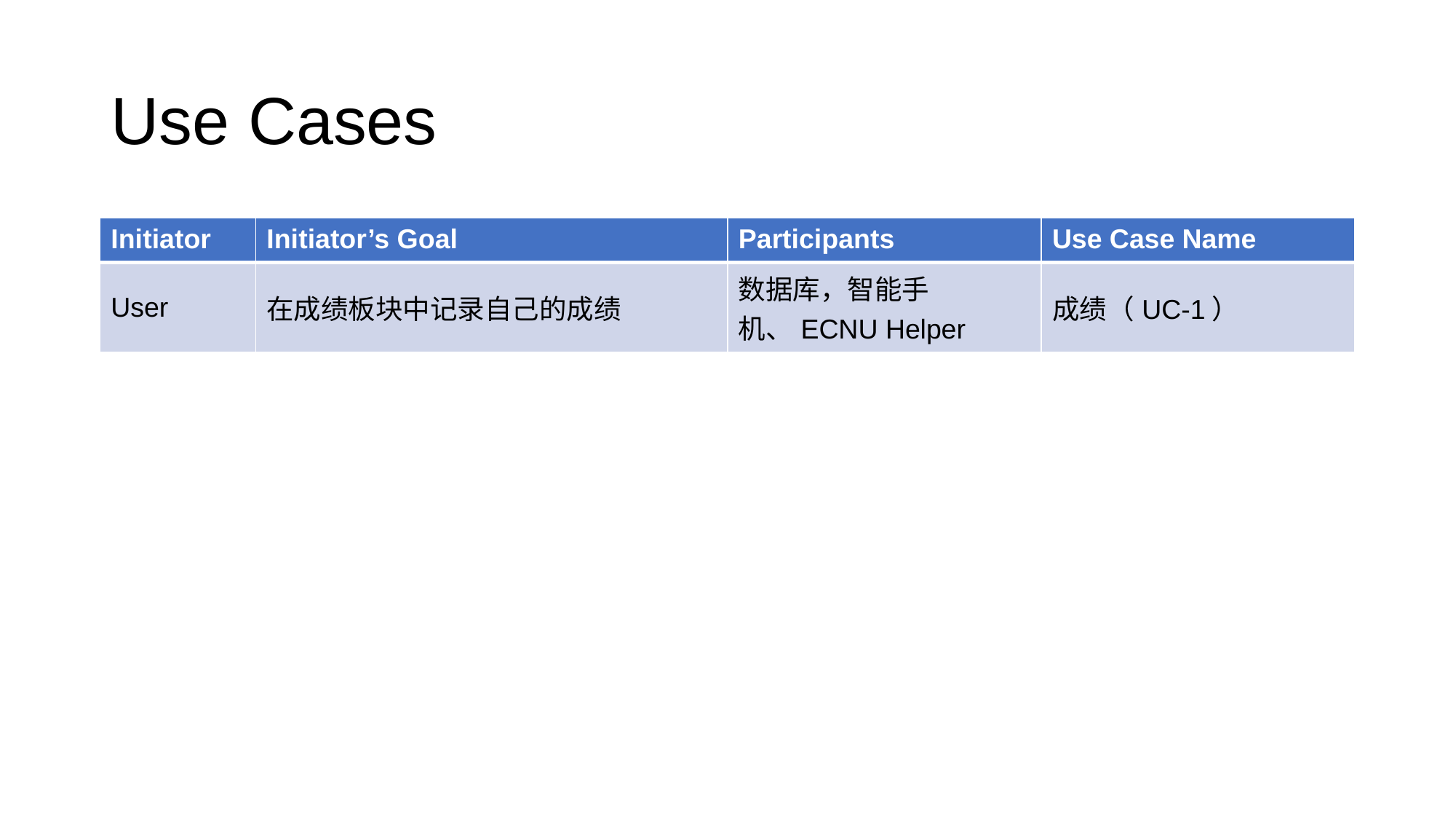

# Use Cases
| Initiator | Initiator’s Goal | Participants | Use Case Name |
| --- | --- | --- | --- |
| User | 在成绩板块中记录自己的成绩 | 数据库，智能手机、ECNU Helper | 成绩（UC-1） |